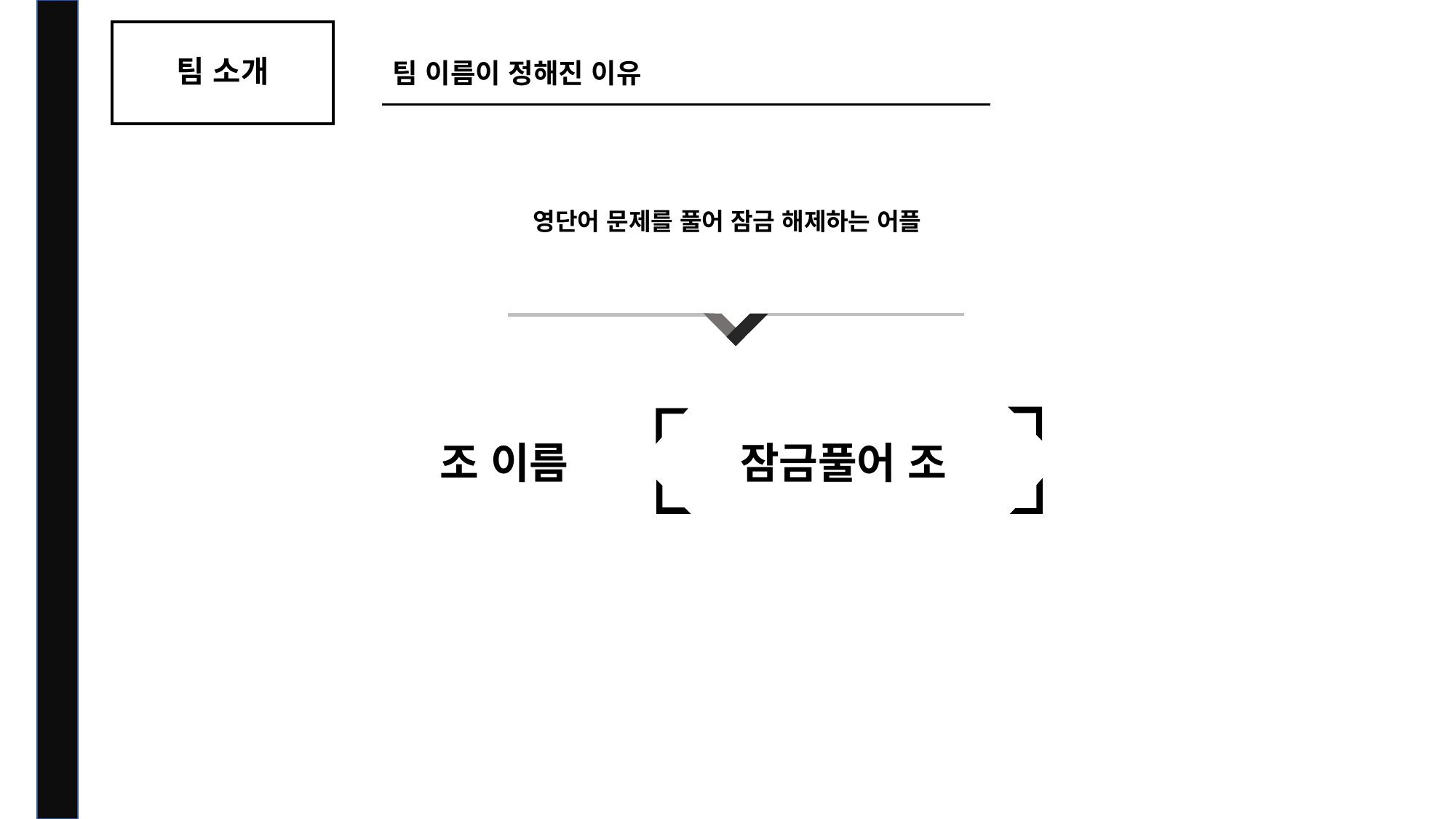

팀 소개

팀 이름이 정해진 이유
영단어 문제를 풀어 잠금 해제하는 어플

잠금풀어 조

조 이름